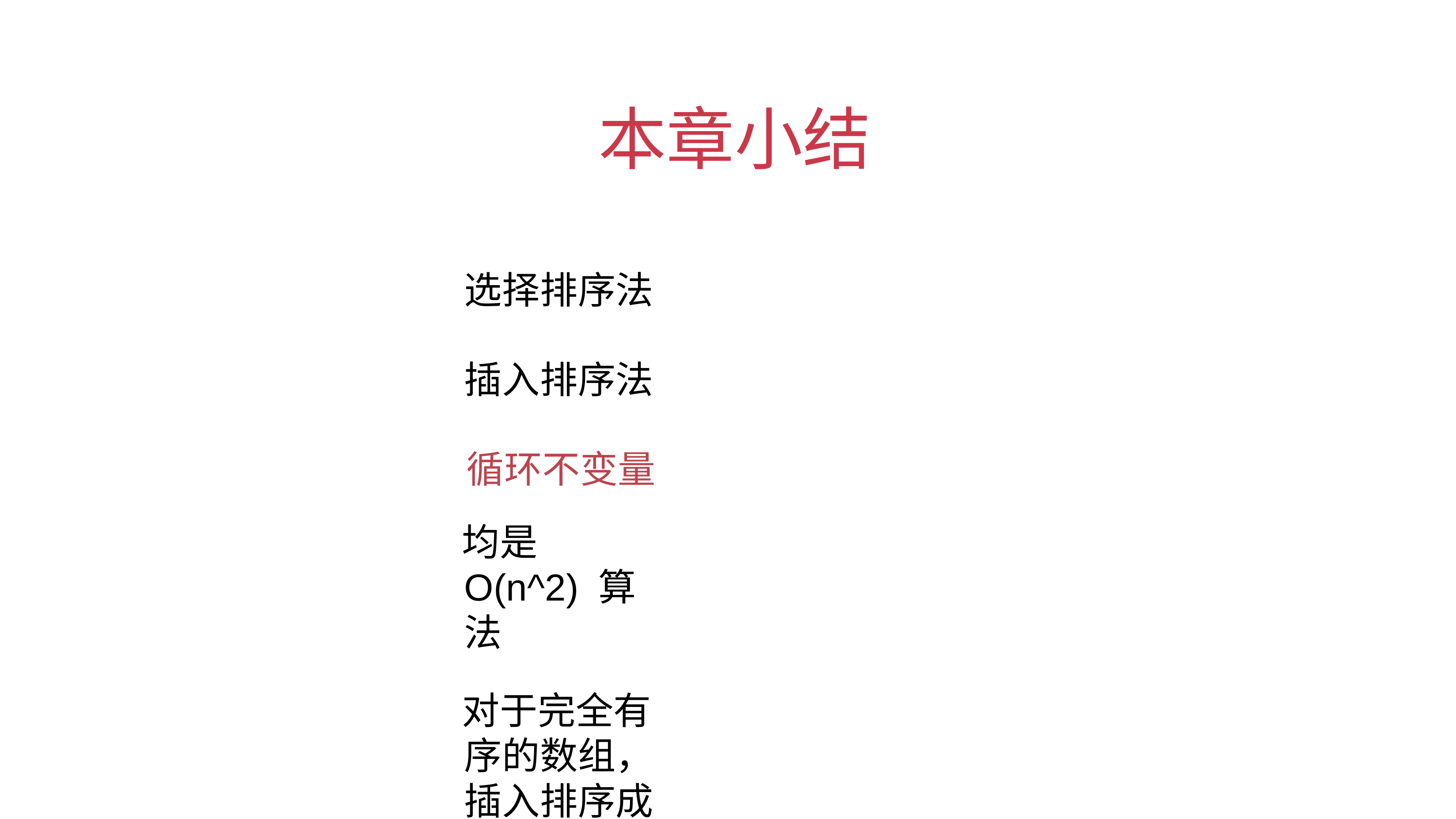

# 本章⼩结
选择排序法
插⼊排序法 循环不变量

均是 O(n^2) 算法

对于完全有序的数组，插⼊排序成为 O(n) 的算法